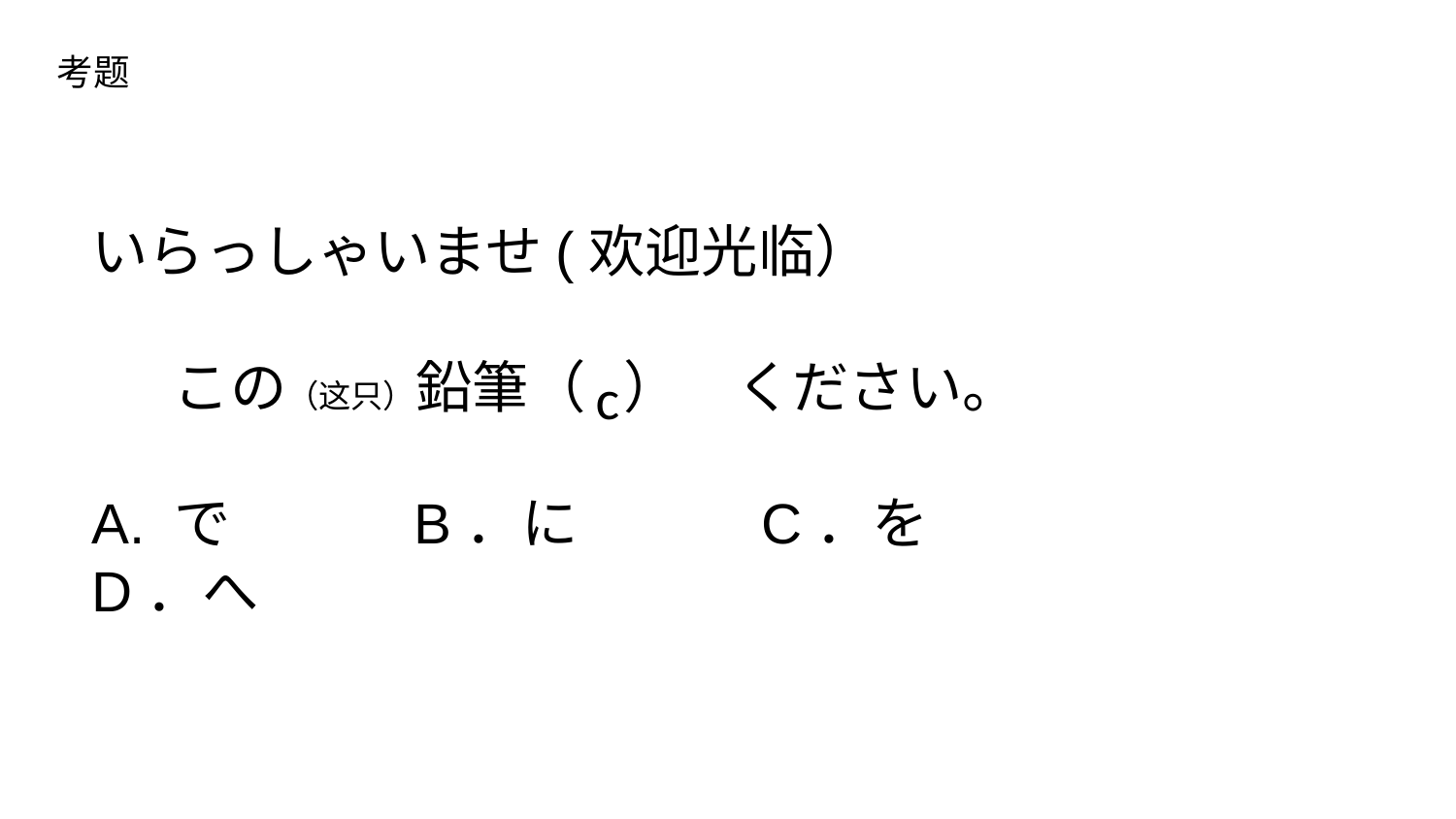

考题
いらっしゃいませ(欢迎光临）

　  この（这只）鉛筆（   ）　ください。

A. で　　　B．に　　　C．を　　　　D．へ
c